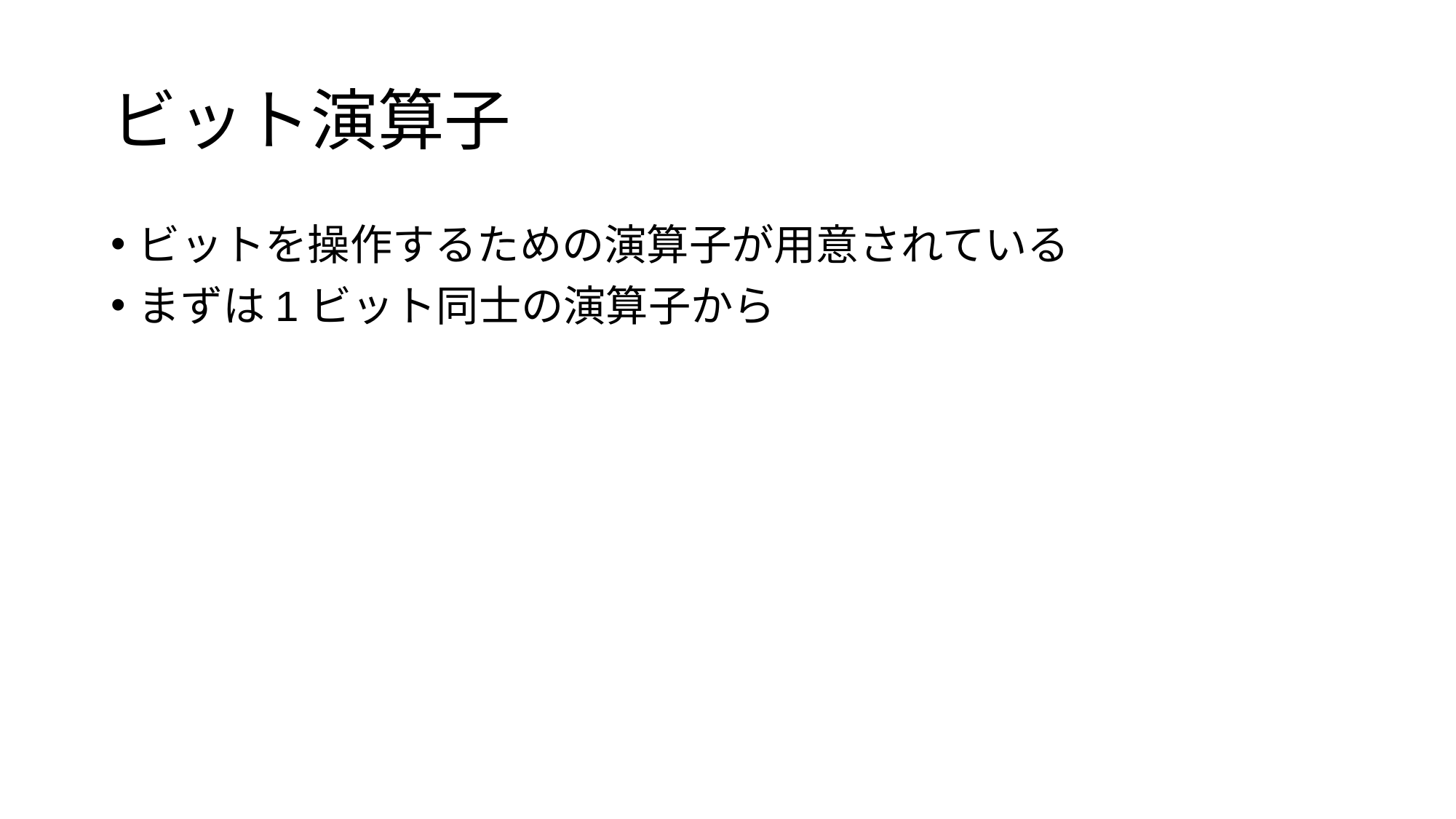

# ビット演算子
ビットを操作するための演算子が用意されている
まずは1ビット同士の演算子から